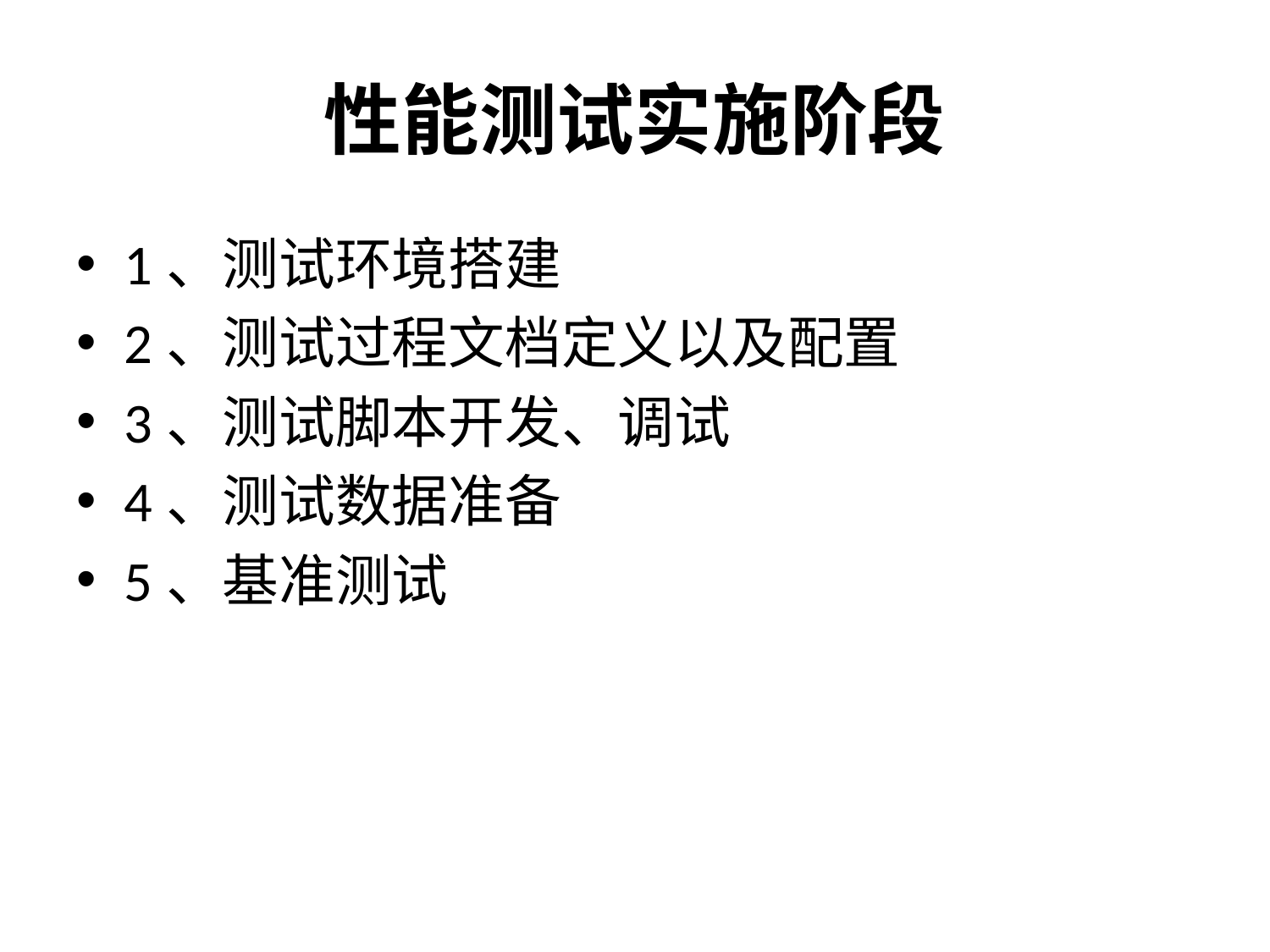

# 性能测试实施阶段
1、测试环境搭建
2、测试过程文档定义以及配置
3、测试脚本开发、调试
4、测试数据准备
5、基准测试